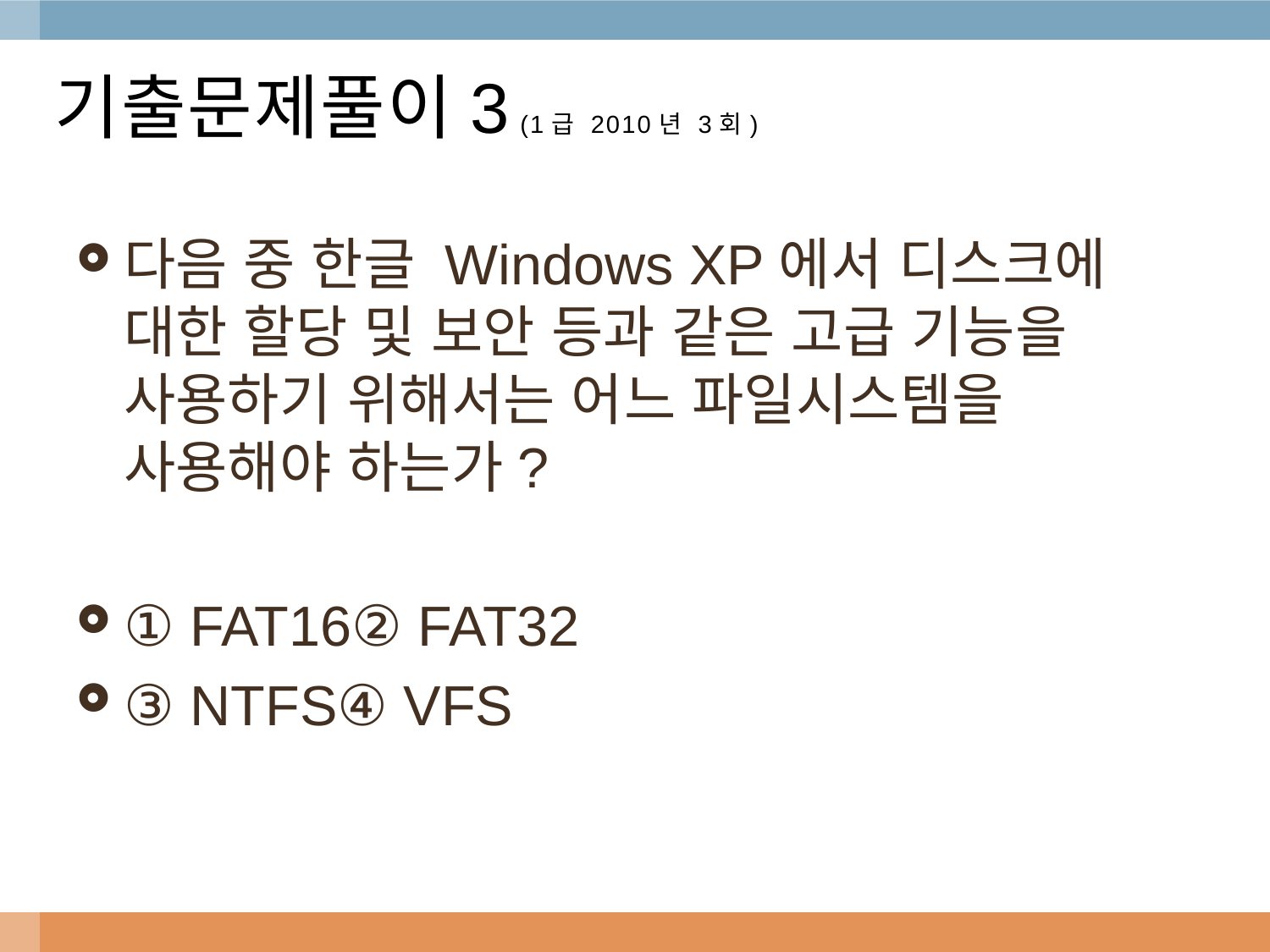

# 기출문제풀이3 (1급 2010년 3회)
다음 중 한글 Windows XP에서 디스크에 대한 할당 및 보안 등과 같은 고급 기능을 사용하기 위해서는 어느 파일시스템을 사용해야 하는가?

① FAT16② FAT32
③ NTFS④ VFS